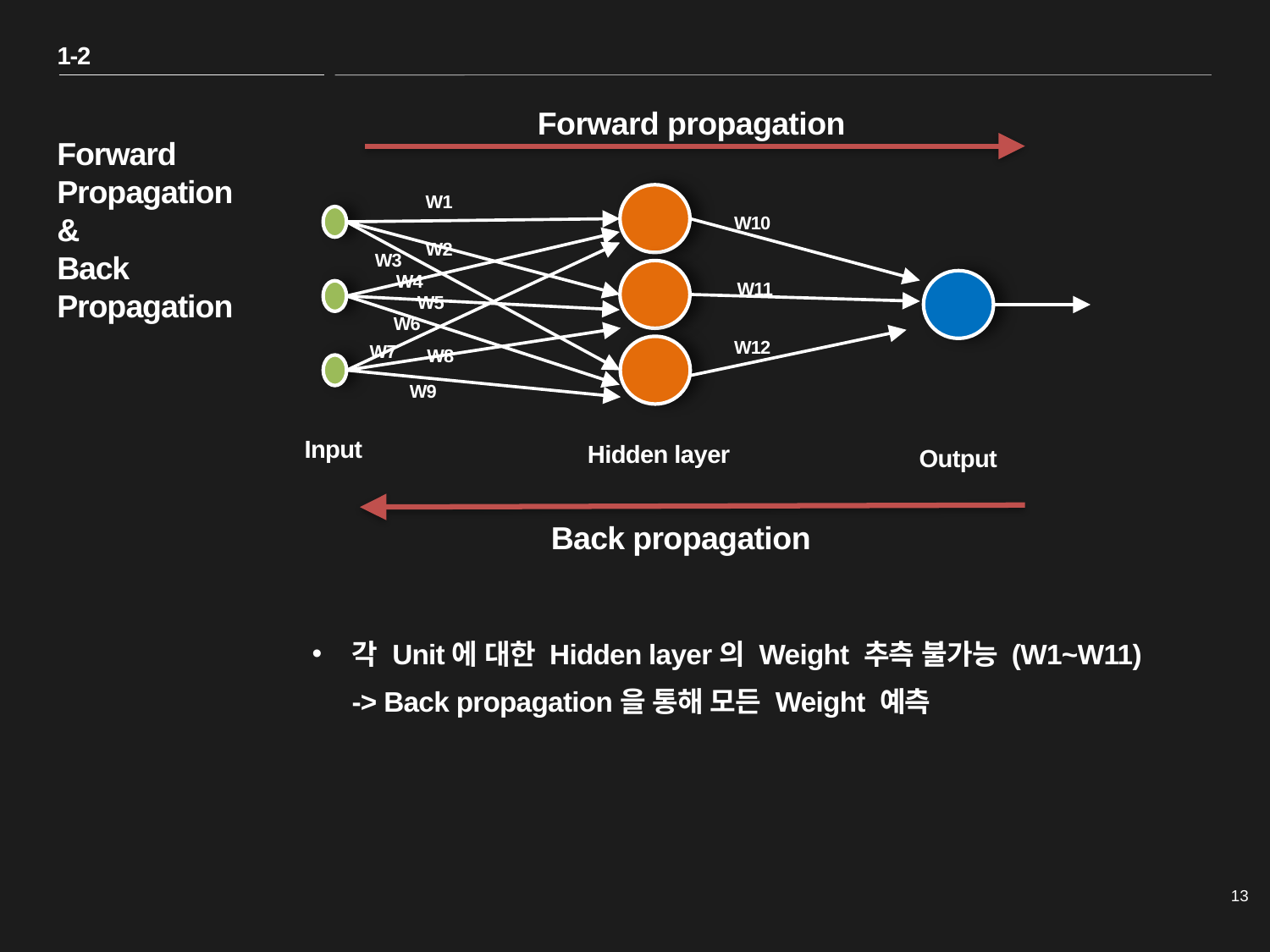

1-2
Forward propagation
# Forward Propagation & Back Propagation
W1

W10

W2
W3
W4

W11

W5

W6
W12
W7
W8

W9
Input
Hidden layer
Output
Back propagation
각 Unit에 대한 Hidden layer의 Weight 추측 불가능 (W1~W11)
-> Back propagation을 통해 모든 Weight 예측

13